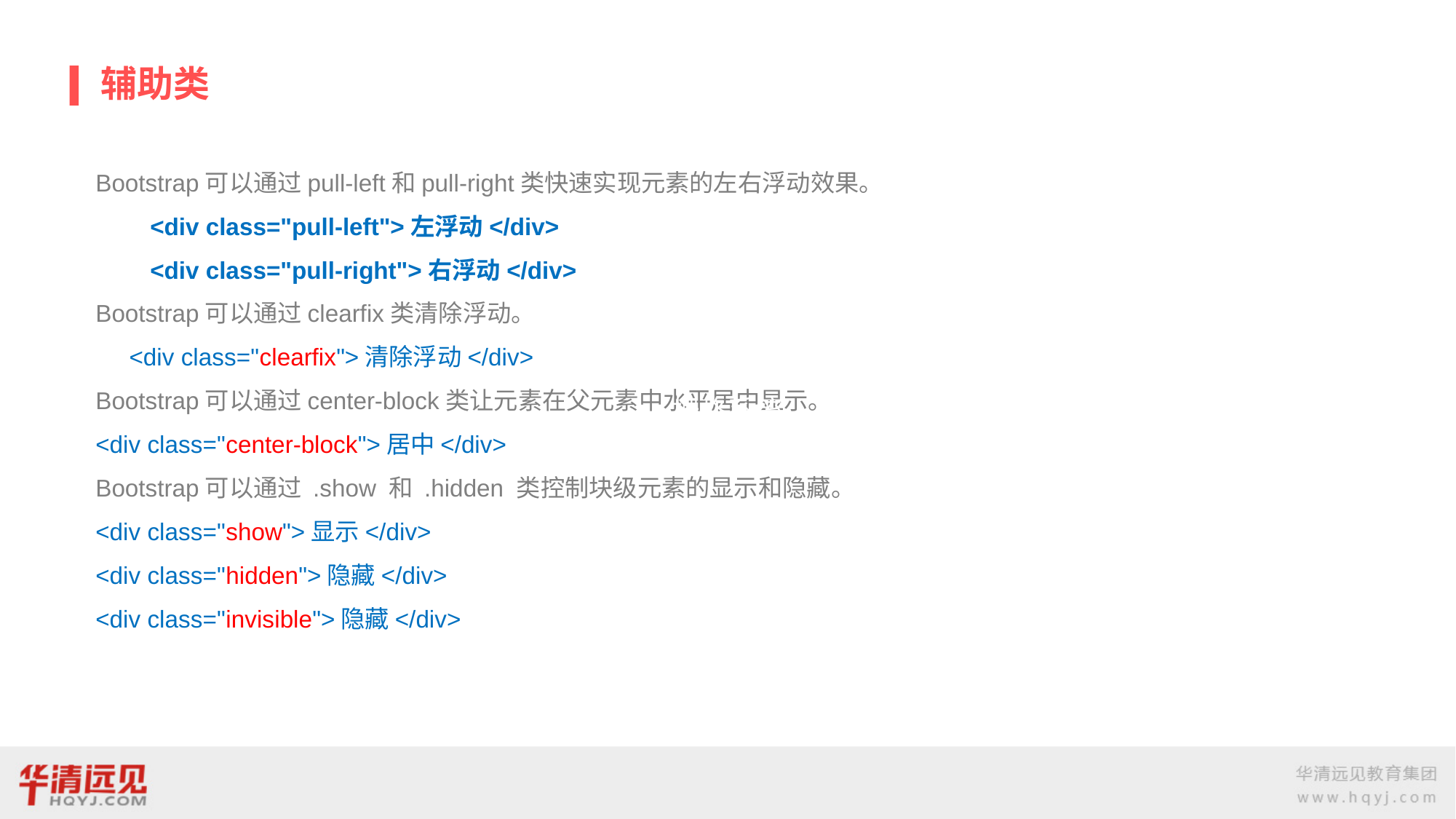

# 辅助类
Bootstrap可以通过pull-left和pull-right类快速实现元素的左右浮动效果。
<div class="pull-left">左浮动</div>
<div class="pull-right">右浮动</div>
Bootstrap可以通过clearfix类清除浮动。
     <div class="clearfix">清除浮动</div>
Bootstrap可以通过center-block类让元素在父元素中水平居中显示。
<div class="center-block">居中</div>
Bootstrap可以通过 .show 和 .hidden 类控制块级元素的显示和隐藏。
<div class="show">显示</div>
<div class="hidden">隐藏</div>
<div class="invisible">隐藏</div>

栅格系统